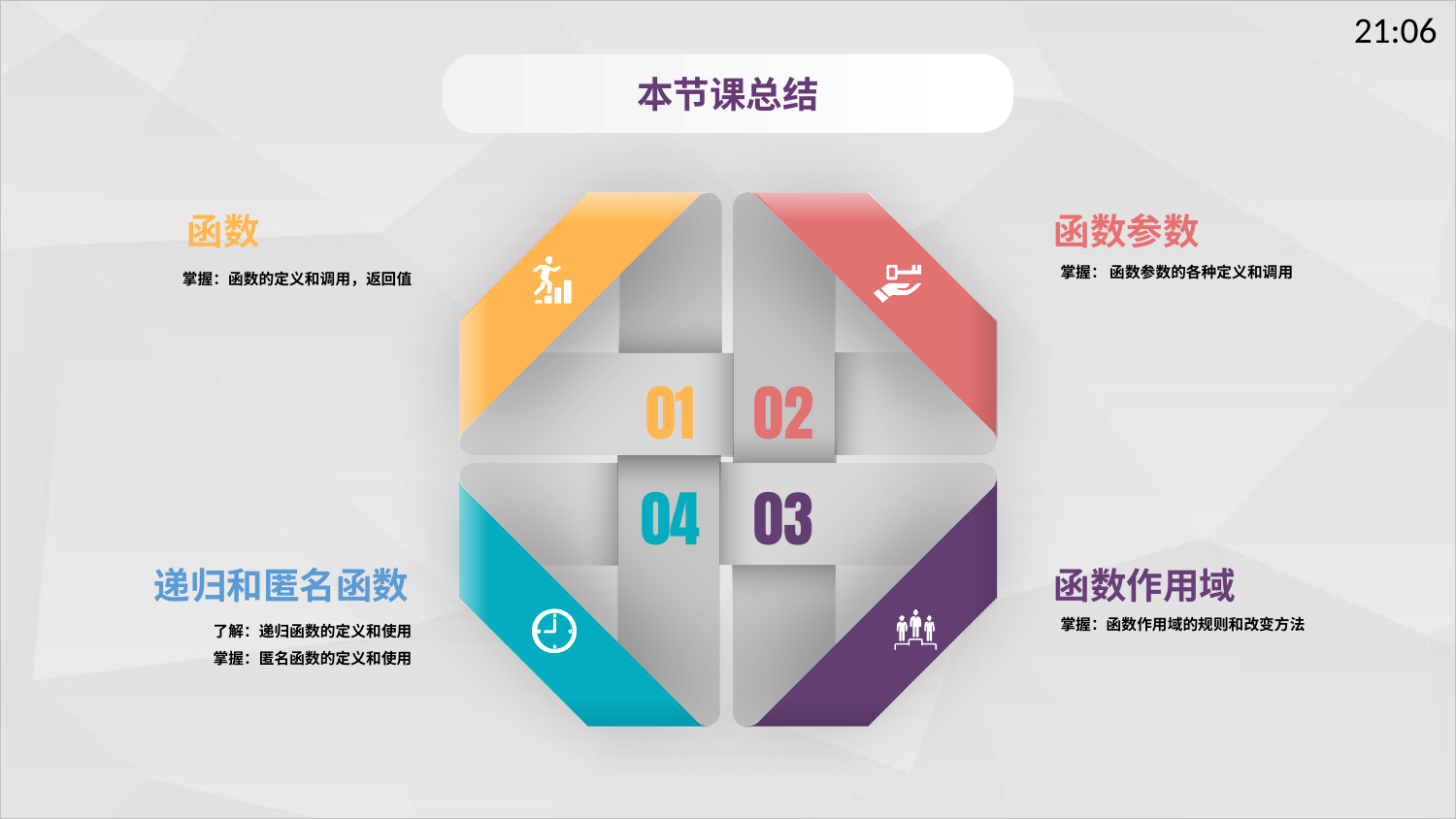

本节课总结

函数
掌握：函数的定义和调用，返回值
函数参数
掌握： 函数参数的各种定义和调用

01
02
04
03
递归和匿名函数
了解：递归函数的定义和使用
掌握：匿名函数的定义和使用
函数作用域
掌握：函数作用域的规则和改变方法